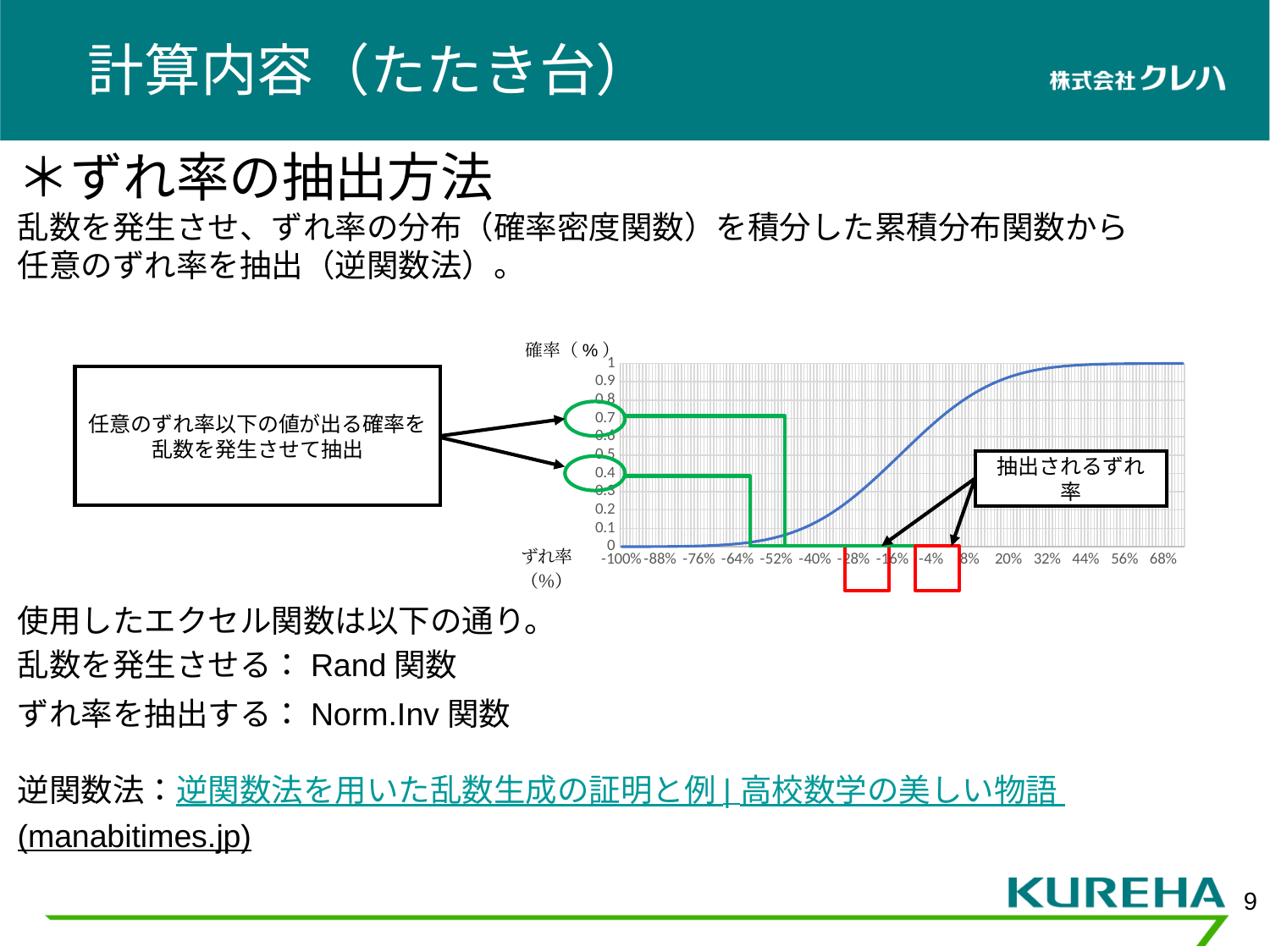

# 計算内容（たたき台）

＊ずれ率の抽出方法　
乱数を発生させ、ずれ率の分布（確率密度関数）を積分した累積分布関数から
任意のずれ率を抽出（逆関数法）。

使用したエクセル関数は以下の通り。
乱数を発生させる：Rand関数
ずれ率を抽出する：Norm.Inv関数
逆関数法：逆関数法を用いた乱数生成の証明と例 | 高校数学の美しい物語 (manabitimes.jp)

### Chart

| Category | 確率分布 |
|---|---|
| -1 | 0.00011911351157453349 |
| -0.99 | 0.0001406265061485332 |
| -0.98 | 0.00016573997133029574 |
| -0.97 | 0.00019500331209965717 |
| -0.96 | 0.00022904042051180137 |
| -0.95 | 0.00026855823344512414 |
| -0.94 | 0.00031435603532886284 |
| -0.92999999999999994 | 0.00036733553552901885 |
| -0.91999999999999993 | 0.0004285117457624362 |
| -0.90999999999999992 | 0.0004990246775649636 |
| -0.89999999999999991 | 0.0005801518733796 |
| -0.8899999999999999 | 0.0006733217771803151 |
| -0.87999999999999989 | 0.000780127941642147 |
| -0.86999999999999988 | 0.0009023440586555151 |
| -0.85999999999999988 | 0.001041939788424778 |
| -0.84999999999999987 | 0.0012010973494679953 |
| -0.83999999999999986 | 0.0013822288175475777 |
| -0.82999999999999985 | 0.0015879940659353543 |
| -0.81999999999999984 | 0.001821319262501985 |
| -0.80999999999999983 | 0.0020854158210016653 |
| -0.79999999999999982 | 0.0023837996847128856 |
| -0.78999999999999981 | 0.0027203108004419893 |
| -0.7799999999999998 | 0.0030991326199855344 |
| -0.7699999999999998 | 0.003524811444700028 |
| -0.75999999999999979 | 0.004002275407107034 |
| -0.74999999999999978 | 0.004536852861765262 |
| -0.73999999999999977 | 0.00513428993630739 |
| -0.72999999999999976 | 0.0058007669729392185 |
| -0.71999999999999975 | 0.006542913571239381 |
| -0.70999999999999974 | 0.007367821925211403 |
| -0.69999999999999973 | 0.008283058131689029 |
| -0.68999999999999972 | 0.009296671133853063 |
| -0.67999999999999972 | 0.010417198953277026 |
| -0.66999999999999971 | 0.011653671857068448 |
| -0.6599999999999997 | 0.013015612103799824 |
| -0.64999999999999969 | 0.014513029913500487 |
| -0.63999999999999968 | 0.01615641531345075 |
| -0.62999999999999967 | 0.017956725523289155 |
| -0.61999999999999966 | 0.019925367560375693 |
| -0.60999999999999965 | 0.022074175769737366 |
| -0.59999999999999964 | 0.024415384012490084 |
| -0.58999999999999964 | 0.02696159228252112 |
| -0.57999999999999963 | 0.02972572756347123 |
| -0.56999999999999962 | 0.03272099878662642 |
| -0.55999999999999961 | 0.035960845805035745 |
| -0.5499999999999996 | 0.03945888235973448 |
| -0.53999999999999959 | 0.043228833079943386 |
| -0.52999999999999958 | 0.04728446463001106 |
| -0.51999999999999957 | 0.05163951119098136 |
| -0.50999999999999956 | 0.05630759454321403 |
| -0.49999999999999956 | 0.06130213909755655 |
| -0.48999999999999955 | 0.0666362823051119 |
| -0.47999999999999954 | 0.07232278095856207 |
| -0.46999999999999953 | 0.07837391398005564 |
| -0.45999999999999952 | 0.08480138237056976 |
| -0.44999999999999951 | 0.0916162070720675 |
| -0.4399999999999995 | 0.09882862556531218 |
| -0.42999999999999949 | 0.10644798809149954 |
| -0.41999999999999948 | 0.11448265444355928 |
| -0.40999999999999948 | 0.12293989232172584 |
| -0.39999999999999947 | 0.13182577828657835 |
| -0.38999999999999946 | 0.14114510236999564 |
| -0.37999999999999945 | 0.15090127741939593 |
| -0.36999999999999944 | 0.1610962542523245 |
| -0.35999999999999943 | 0.17173044368625323 |
| -0.34999999999999942 | 0.18280264648182248 |
| -0.33999999999999941 | 0.19430999219647083 |
| -0.3299999999999994 | 0.2062478878893455 |
| -0.3199999999999994 | 0.21860997754782863 |
| -0.30999999999999939 | 0.2313881130213225 |
| -0.29999999999999938 | 0.24457233714989346 |
| -0.28999999999999937 | 0.2581508796648429 |
| -0.27999999999999936 | 0.27211016631649987 |
| -0.26999999999999935 | 0.286434841552912 |
| -0.25999999999999934 | 0.3011078049332492 |
| -0.24999999999999933 | 0.316110261313488 |
| -0.23999999999999932 | 0.3314217846912374 |
| -0.22999999999999932 | 0.34702039544350716 |
| -0.21999999999999931 | 0.36288265053802604 |
| -0.2099999999999993 | 0.37898374614756825 |
| -0.19999999999999929 | 0.3952976319499654 |
| -0.18999999999999928 | 0.41179713625623704 |
| -0.17999999999999927 | 0.4284541009777732 |
| -0.16999999999999926 | 0.445239525322755 |
| -0.15999999999999925 | 0.46212371700394733 |
| -0.14999999999999925 | 0.47907644964632556 |
| -0.13999999999999924 | 0.4960671250052299 |
| -0.12999999999999923 | 0.5130649385451165 |
| -0.11999999999999923 | 0.5300390468864853 |
| -0.10999999999999924 | 0.5469587356048919 |
| -9.9999999999999242E-2 | 0.5637935858614834 |
| -8.9999999999999247E-2 | 0.5805136383593161 |
| -7.9999999999999252E-2 | 0.5970895531535616 |
| -6.9999999999999257E-2 | 0.6134927638960473 |
| -5.9999999999999255E-2 | 0.6296956251645518 |
| -4.9999999999999253E-2 | 0.6456715516137621 |
| -3.9999999999999251E-2 | 0.6613951477864006 |
| -2.9999999999999249E-2 | 0.6768423275381255 |
| -1.9999999999999248E-2 | 0.6919904221565849 |
| -9.9999999999992473E-3 | 0.7068182763914619 |
| 7.5286998857393428E-16 | 0.7213063317563779 |
| 1.0000000000000753E-2 | 0.7354366966129355 |
| 2.0000000000000753E-2 | 0.7491932026996966 |
| 3.0000000000000755E-2 | 0.7625614479223093 |
| 4.0000000000000757E-2 | 0.7755288253730384 |
| 5.0000000000000759E-2 | 0.7880845386965314 |
| 6.0000000000000761E-2 | 0.8002196040617022 |
| 7.0000000000000756E-2 | 0.8119268391352544 |
| 8.0000000000000751E-2 | 0.8232008395788928 |
| 9.0000000000000746E-2 | 0.8340379437081538 |
| 0.10000000000000074 | 0.8444361860547586 |
| 0.11000000000000074 | 0.8543952406653437 |
| 0.12000000000000073 | 0.863916355046607 |
| 0.13000000000000073 | 0.8730022757297028 |
| 0.14000000000000073 | 0.8816571664748462 |
| 0.15000000000000074 | 0.8898865201704873 |
| 0.16000000000000075 | 0.8976970655002301 |
| 0.17000000000000076 | 0.9050966694553417 |
| 0.18000000000000077 | 0.9120942367617972 |
| 0.19000000000000078 | 0.9186996072691337 |
| 0.20000000000000079 | 0.9249234523149125 |
| 0.2100000000000008 | 0.9307771710343888 |
| 0.22000000000000081 | 0.9362727875312601 |
| 0.23000000000000081 | 0.9414228497634366 |
| 0.24000000000000082 | 0.9462403309289419 |
| 0.25000000000000083 | 0.9507385340627247 |
| 0.26000000000000084 | 0.9549310004767082 |
| 0.27000000000000085 | 0.9588314225941852 |
| 0.28000000000000086 | 0.9624535616469926 |
| 0.29000000000000087 | 0.9658111706210414 |
| 0.30000000000000088 | 0.9689179227538847 |
| 0.31000000000000089 | 0.9717873458081777 |
| 0.32000000000000089 | 0.9744327622680693 |
| 0.3300000000000009 | 0.9768672355326298 |
| 0.34000000000000091 | 0.9791035221120812 |
| 0.35000000000000092 | 0.9811540297694643 |
| 0.36000000000000093 | 0.9830307814929147 |
| 0.37000000000000094 | 0.9847453851322849 |
| 0.38000000000000095 | 0.9863090084886562 |
| 0.39000000000000096 | 0.9877323596064496 |
| 0.40000000000000097 | 0.9890256719853646 |
| 0.41000000000000097 | 0.9901986944031511 |
| 0.42000000000000098 | 0.9912606850200693 |
| 0.43000000000000099 | 0.9922204094215409 |
| 0.440000000000001 | 0.9930861422466253 |
| 0.45000000000000101 | 0.9938656720461605 |
| 0.46000000000000102 | 0.994566309015286 |
| 0.47000000000000103 | 0.995194895250129 |
| 0.48000000000000104 | 0.9957578171872271 |
| 0.49000000000000105 | 0.996261019896271 |
| 0.500000000000001 | 0.9967100229115053 |
| 0.51000000000000101 | 0.9971099373041267 |
| 0.52000000000000102 | 0.9974654837168038 |
| 0.53000000000000103 | 0.9977810111015731 |
| 0.54000000000000103 | 0.9980605159234024 |
| 0.55000000000000104 | 0.998307661613288 |
| 0.56000000000000105 | 0.9985257980765044 |
| 0.57000000000000106 | 0.9987179810832261 |
| 0.58000000000000107 | 0.9988869913899378 |
| 0.59000000000000108 | 0.9990353534605741 |
| 0.60000000000000109 | 0.9991653536760002 |
| 0.6100000000000011 | 0.9992790579390808 |
| 0.62000000000000111 | 0.9993783286000738 |
| 0.63000000000000111 | 0.9994648406433113 |
| 0.64000000000000112 | 0.9995400970910419 |
| 0.65000000000000113 | 0.9996054435938662 |
| 0.66000000000000114 | 0.999662082189384 |
| 0.67000000000000115 | 0.9997110842215046 |
| 0.68000000000000116 | 0.9997534024223733 |
| 0.69000000000000117 | 0.9997898821670942 |
| 0.70000000000000118 | 0.9998212719184286 |
| 0.71000000000000119 | 0.9998482328845004 |
| 0.72000000000000119 | 0.9998713479173168 |
| 0.7300000000000012 | 0.9998911296836989 |
| 0.74000000000000121 | 0.9999080281431054 |
確率（%）
任意のずれ率以下の値が出る確率を乱数を発生させて抽出

抽出されるずれ率

9